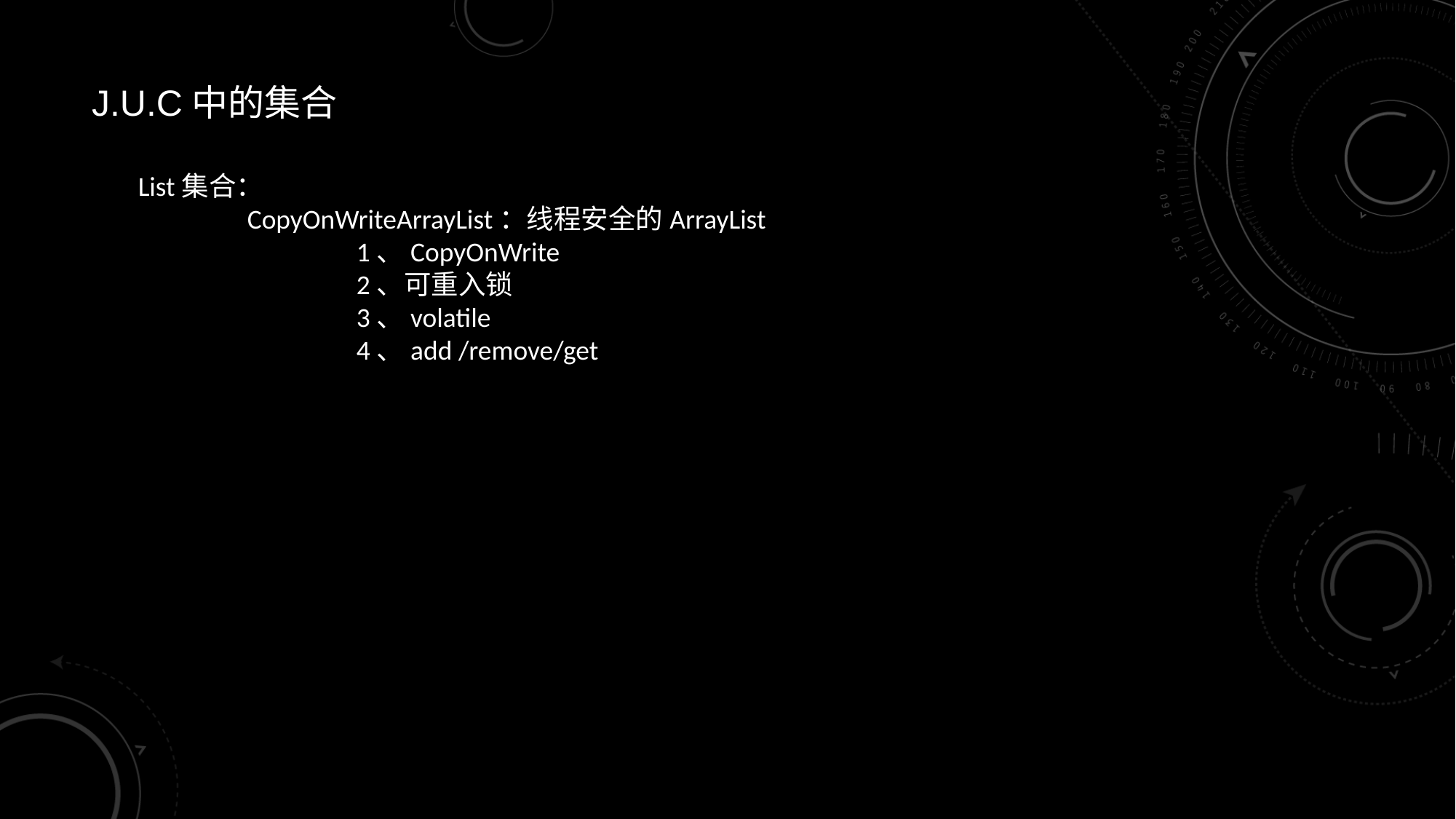

J.U.C中的集合
List集合：
	CopyOnWriteArrayList：线程安全的ArrayList
		1、CopyOnWrite
		2、可重入锁
		3、volatile
		4、add /remove/get